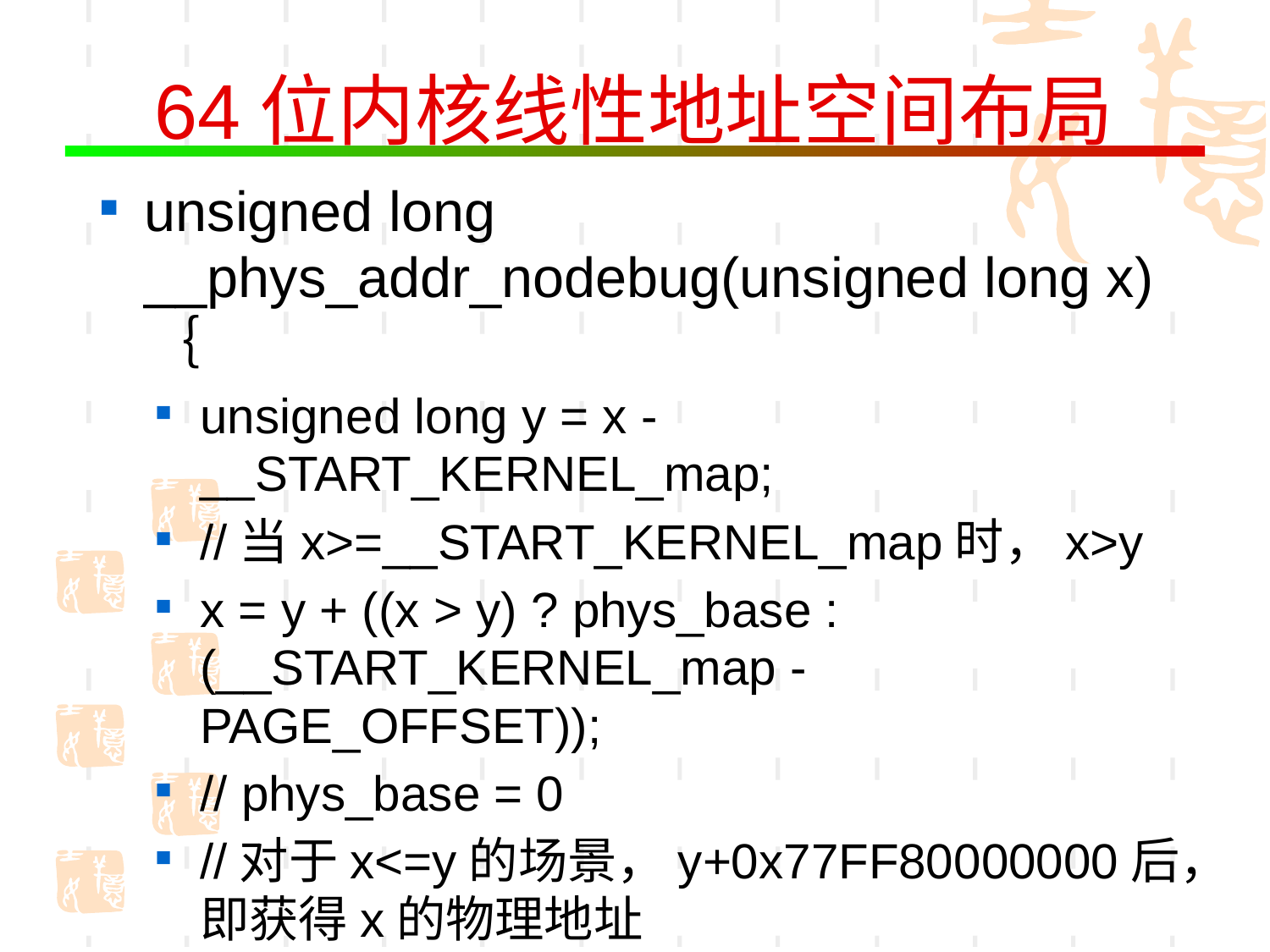

# 64位内核线性地址空间布局
unsigned long __phys_addr_nodebug(unsigned long x)｛
unsigned long y = x - __START_KERNEL_map;
//当x>=__START_KERNEL_map时，x>y
x = y + ((x > y) ? phys_base : (__START_KERNEL_map - PAGE_OFFSET));
// phys_base = 0
//对于x<=y的场景，y+0x77FF80000000后，即获得x的物理地址
return x;
｝